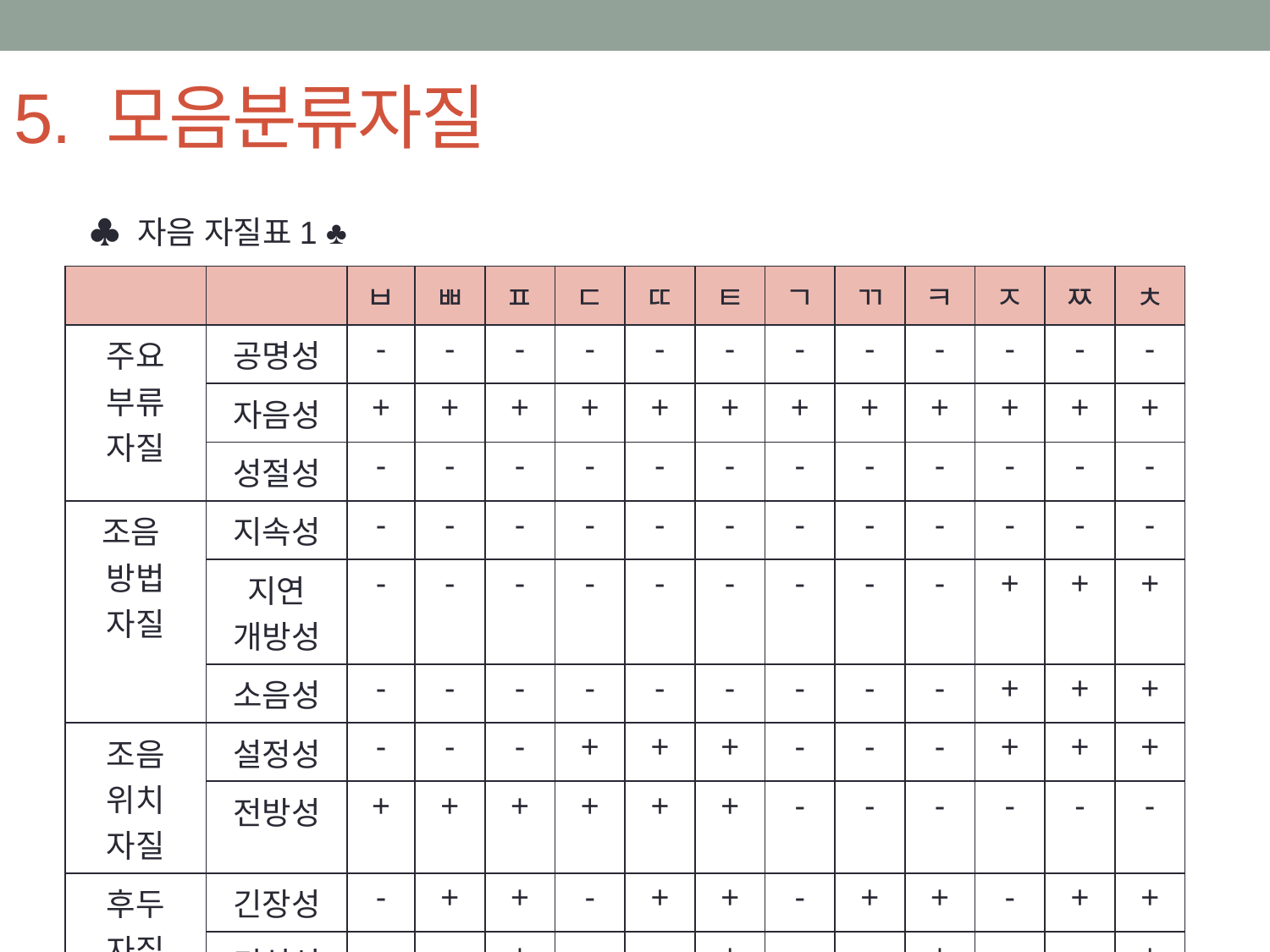

# 5. 모음분류자질
♣ 자음 자질표1 ♣

|  |  | ㅂ | ㅃ | ㅍ | ㄷ | ㄸ | ㅌ | ㄱ | ㄲ | ㅋ | ㅈ | ㅉ | ㅊ |
| --- | --- | --- | --- | --- | --- | --- | --- | --- | --- | --- | --- | --- | --- |
| 주요 부류 자질 | 공명성 | - | - | - | - | - | - | - | - | - | - | - | - |
|  | 자음성 | + | + | + | + | + | + | + | + | + | + | + | + |
|  | 성절성 | - | - | - | - | - | - | - | - | - | - | - | - |
| 조음 방법 자질 | 지속성 | - | - | - | - | - | - | - | - | - | - | - | - |
|  | 지연 개방성 | - | - | - | - | - | - | - | - | - | + | + | + |
|  | 소음성 | - | - | - | - | - | - | - | - | - | + | + | + |
| 조음 위치 자질 | 설정성 | - | - | - | + | + | + | - | - | - | + | + | + |
|  | 전방성 | + | + | + | + | + | + | - | - | - | - | - | - |
| 후두 자질 | 긴장성 | - | + | + | - | + | + | - | + | + | - | + | + |
|  | 기식성 | - | - | + | - | - | + | - | - | + | - | - | + |